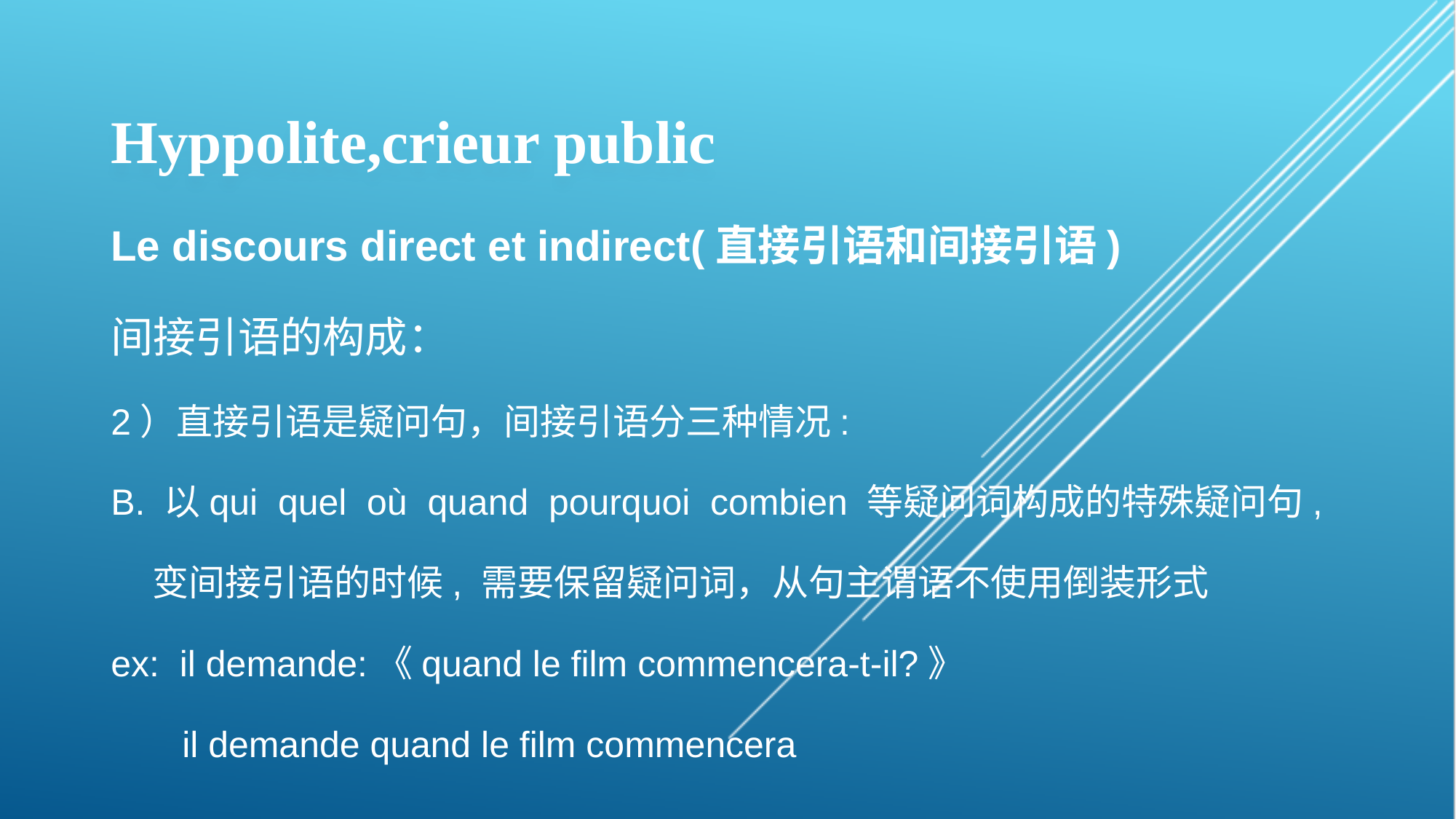

# Hyppolite,crieur public
Le discours direct et indirect(直接引语和间接引语)
间接引语的构成：
2）直接引语是疑问句，间接引语分三种情况:
B. 以qui  quel  où  quand  pourquoi  combien 等疑问词构成的特殊疑问句,
    变间接引语的时候, 需要保留疑问词，从句主谓语不使用倒装形式
ex:  il demande:《quand le film commencera-t-il?》
       il demande quand le film commencera